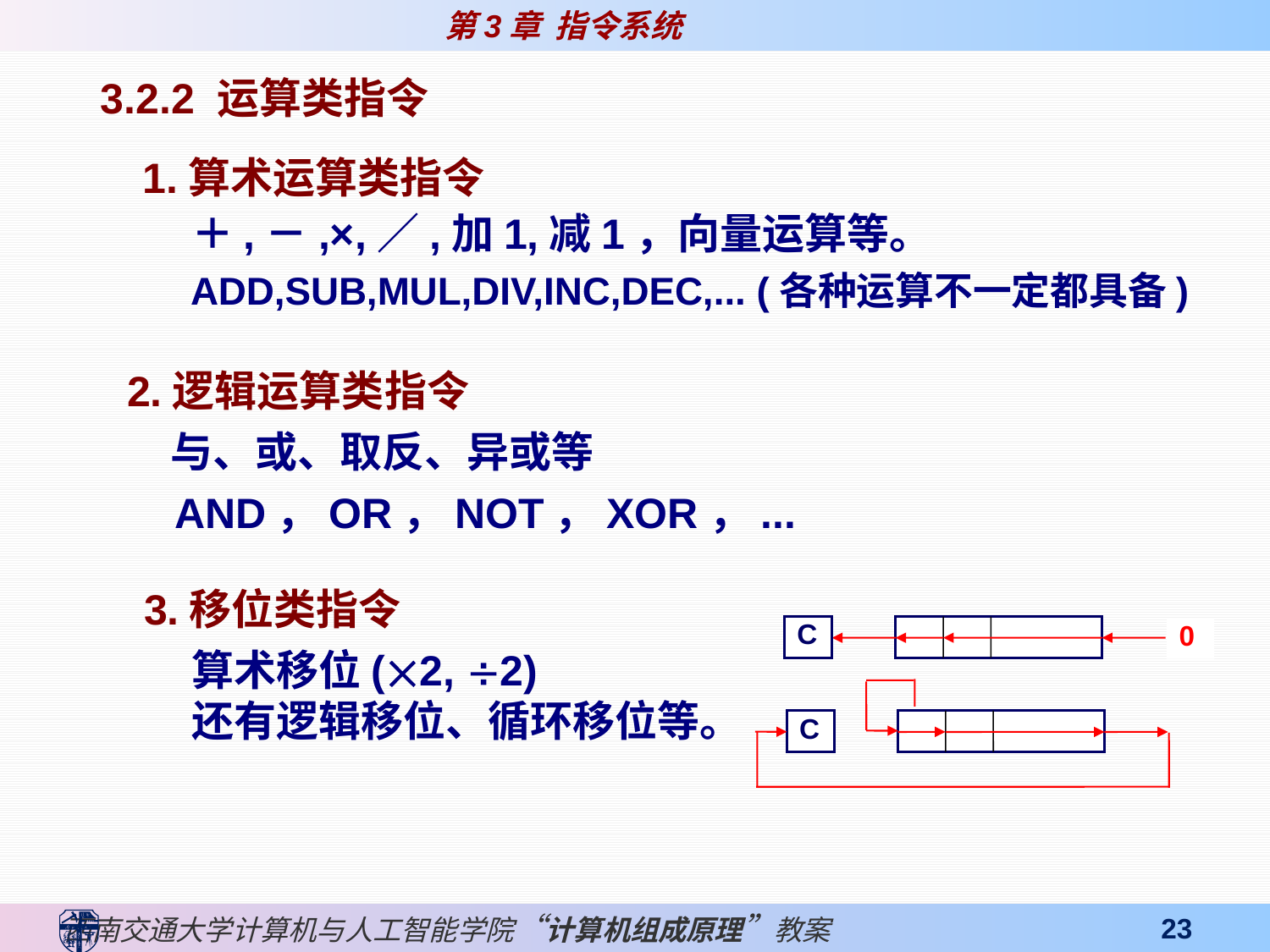

3.2.2 运算类指令
1.算术运算类指令
    ＋,－,×,／,加1,减1，向量运算等。
    ADD,SUB,MUL,DIV,INC,DEC,... (各种运算不一定都具备)
  2.逻辑运算类指令
      与、或、取反、异或等
      AND，OR，NOT，XOR，...
3.移位类指令
    算术移位(×2, ÷2)
    还有逻辑移位、循环移位等。

C

0

C